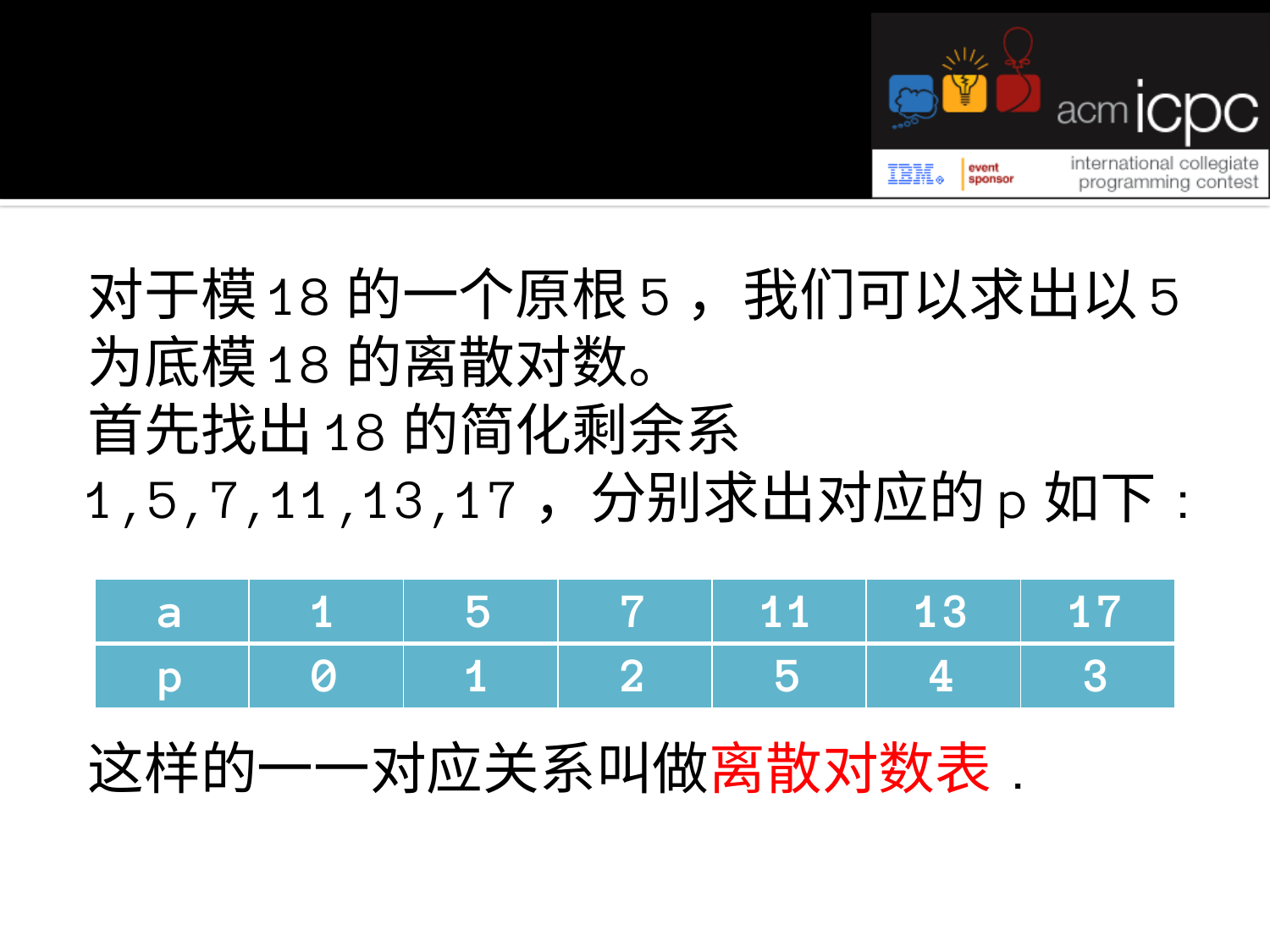

#
对于模18的一个原根5，我们可以求出以5为底模18的离散对数。
首先找出18的简化剩余系1,5,7,11,13,17，分别求出对应的p如下:

这样的一一对应关系叫做离散对数表.
| a | 1 | 5 | 7 | 11 | 13 | 17 |
| --- | --- | --- | --- | --- | --- | --- |
| p | 0 | 1 | 2 | 5 | 4 | 3 |